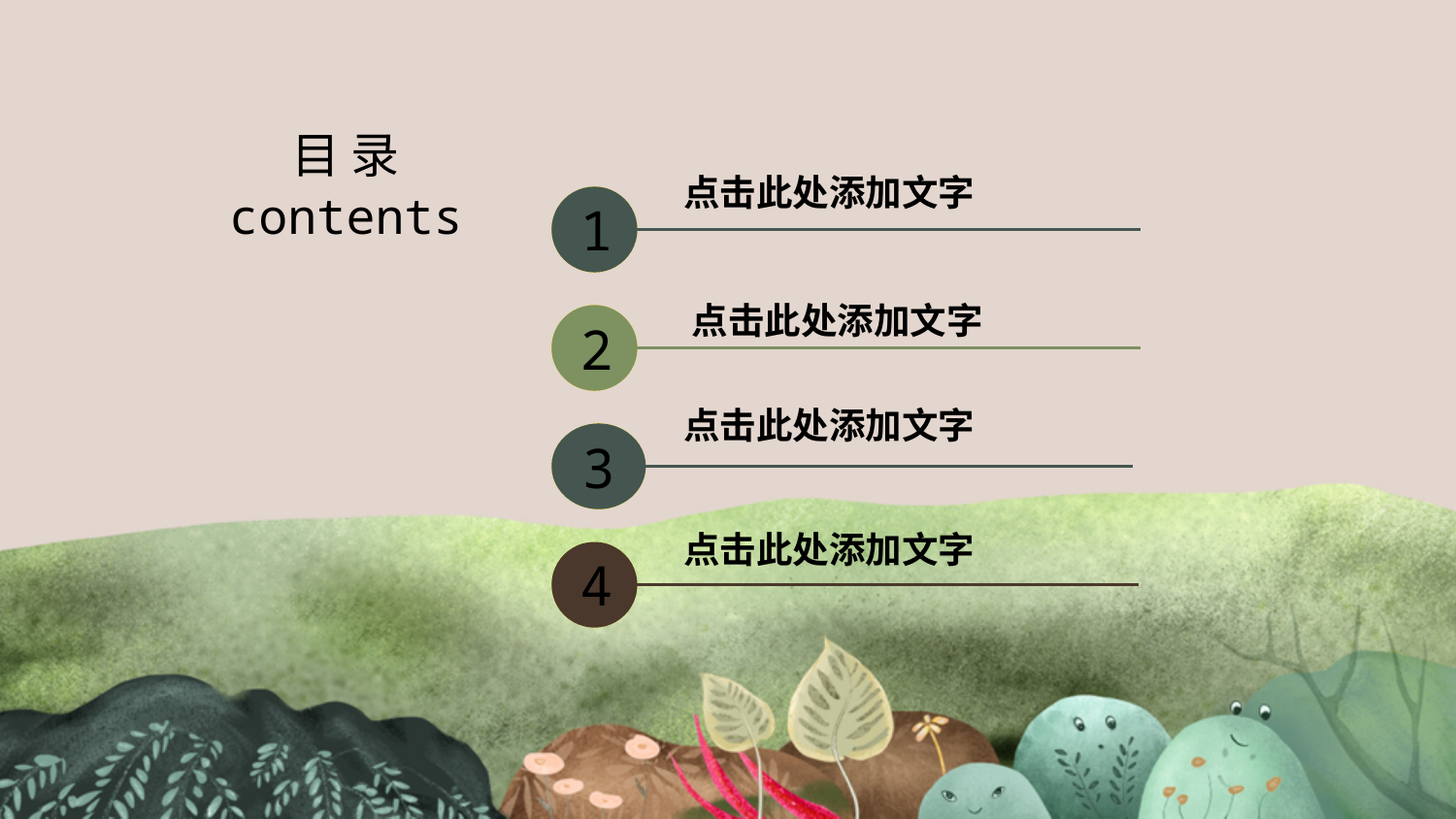

目 录
contents
点击此处添加文字
1
1
1
点击此处添加文字
2
2
2
点击此处添加文字
3
3
3
点击此处添加文字
4
4